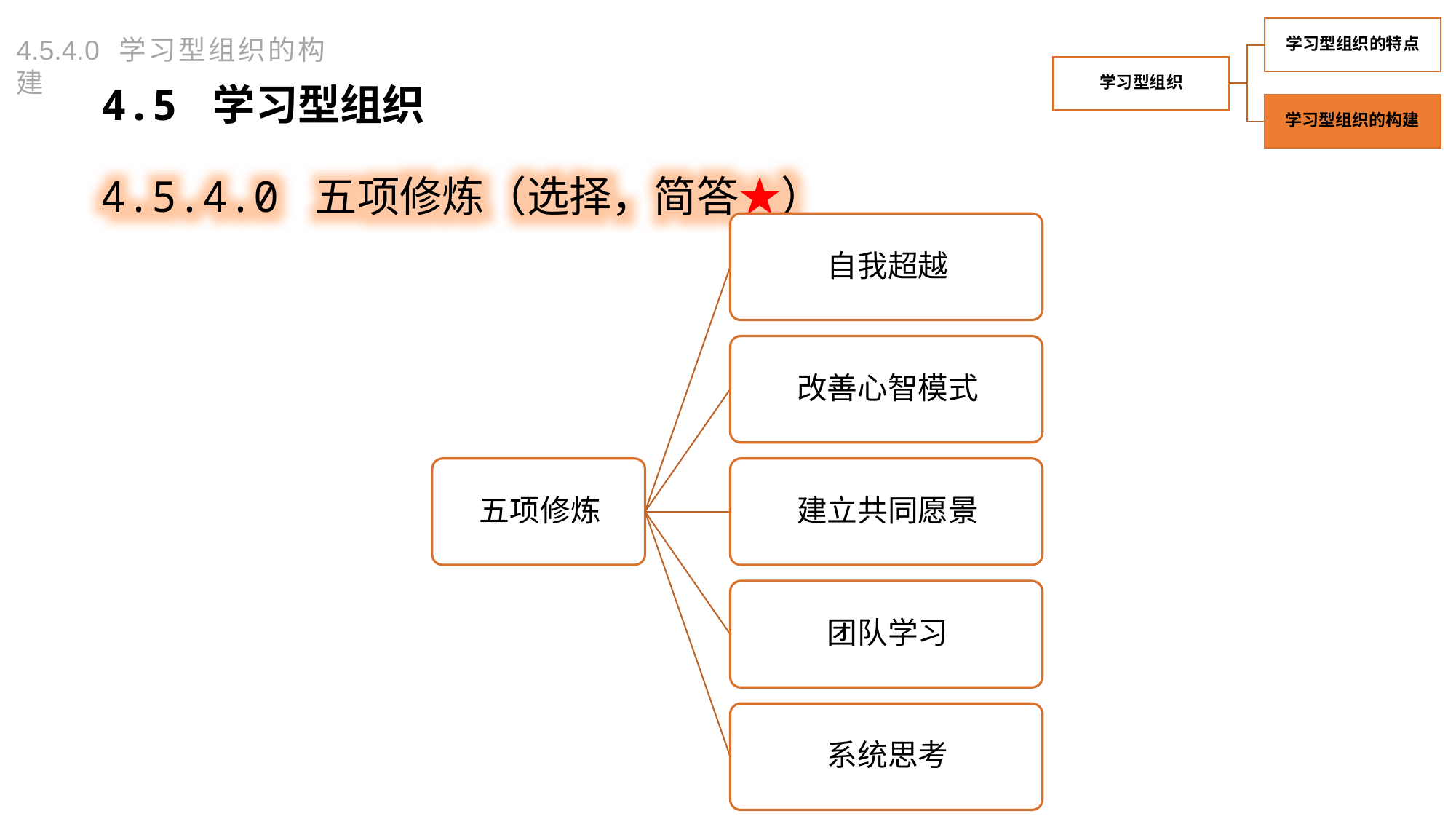

学习型组织
学习型组织的特点
学习型组织的构建
4.5.4.0 学习型组织的构建
4.5 学习型组织
4.5.4.0 五项修炼（选择，简答★）
五项修炼

自我超越

改善心智模式

建立共同愿景

团队学习

系统思考